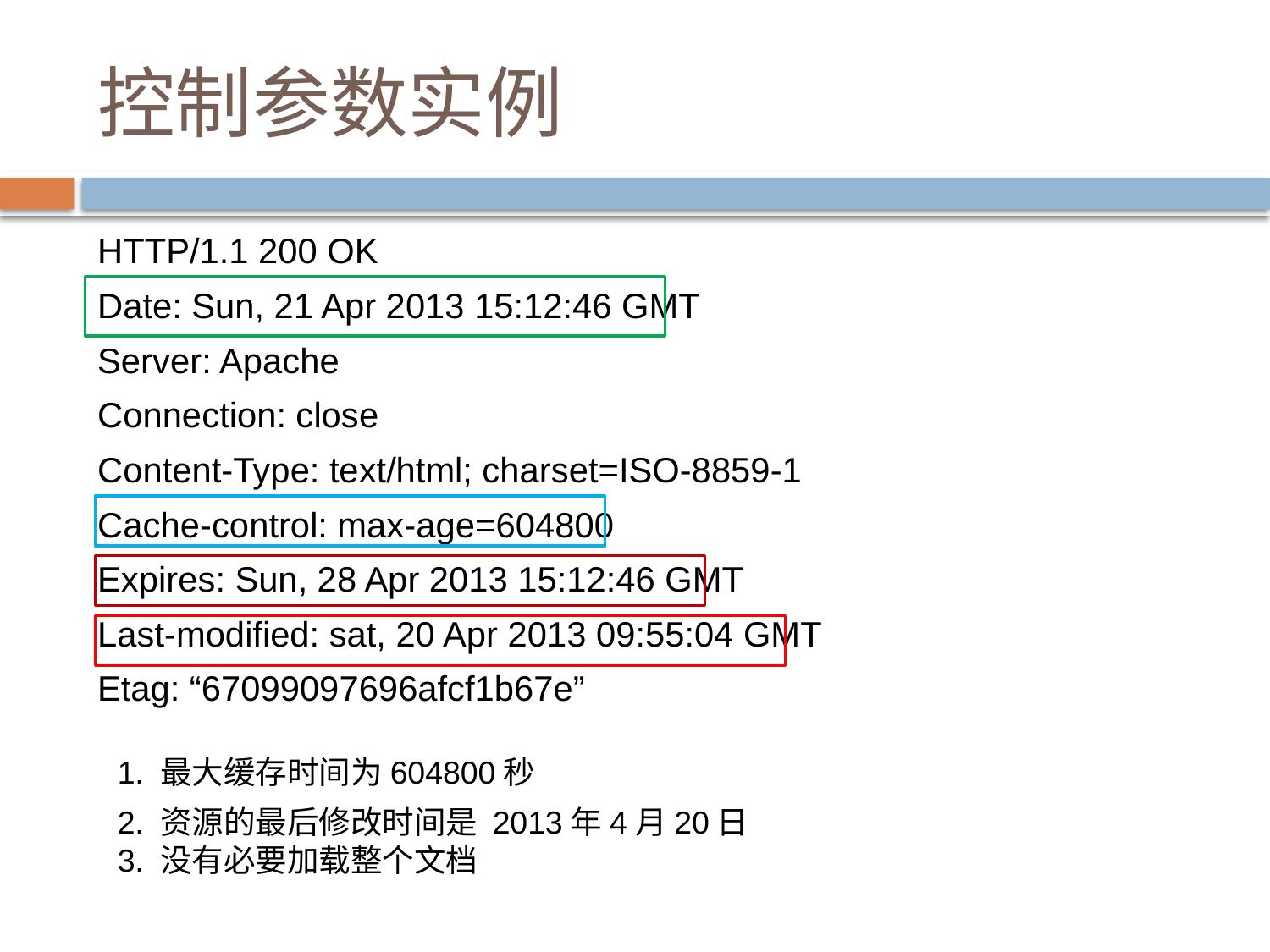

# 控制参数实例
HTTP/1.1 200 OK
Date: Sun, 21 Apr 2013 15:12:46 GMT
Server: Apache
Connection: close
Content-Type: text/html; charset=ISO-8859-1
Cache-control: max-age=604800
Expires: Sun, 28 Apr 2013 15:12:46 GMT
Last-modified: sat, 20 Apr 2013 09:55:04 GMT
Etag: “67099097696afcf1b67e”

1. 最大缓存时间为604800秒
2. 资源的最后修改时间是 2013年4月20日
3. 没有必要加载整个文档